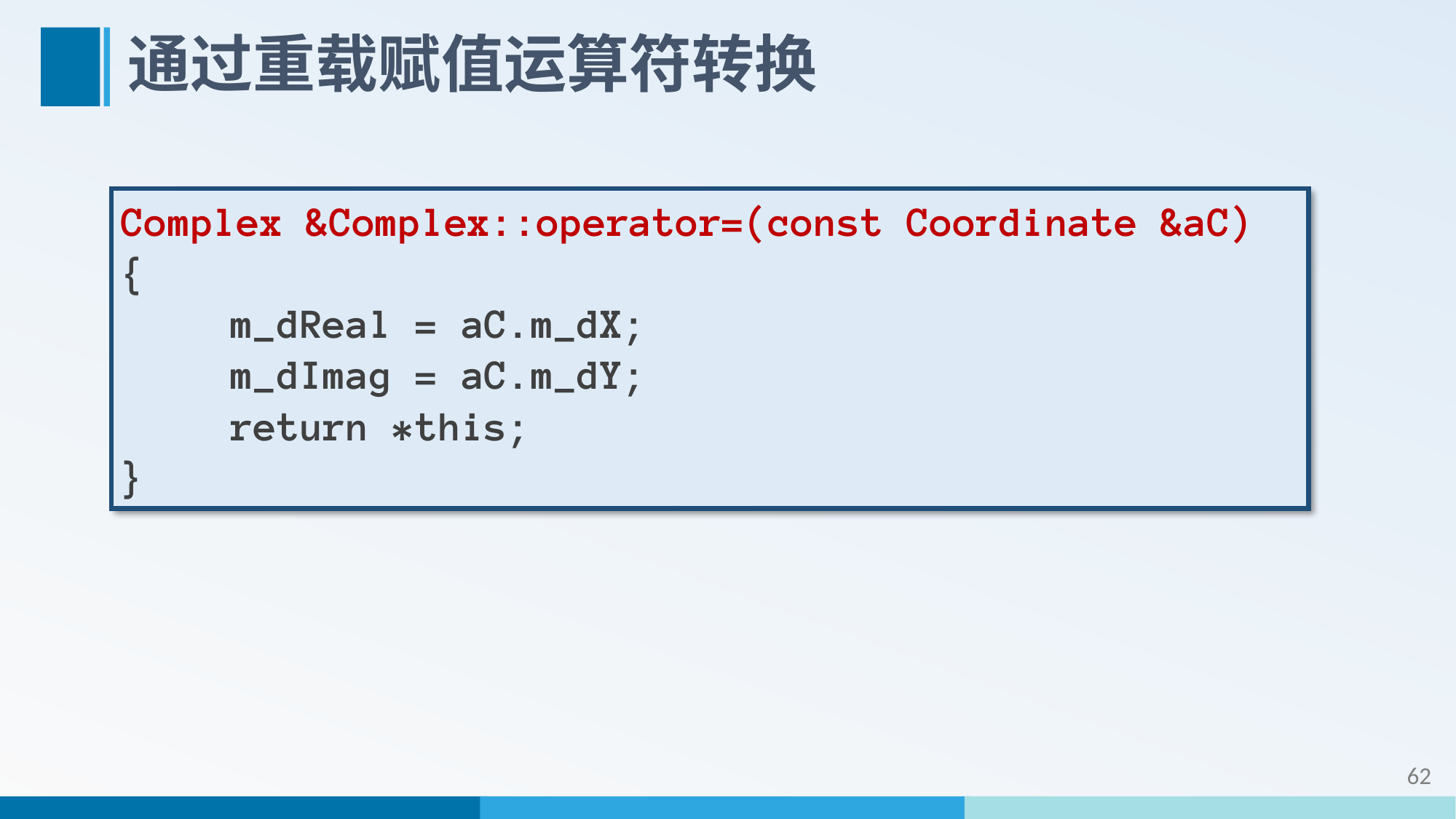

# 通过重载赋值运算符转换
Complex &Complex::operator=(const Coordinate &aC)
{
	m_dReal = aC.m_dX;
	m_dImag = aC.m_dY;
	return *this;
}